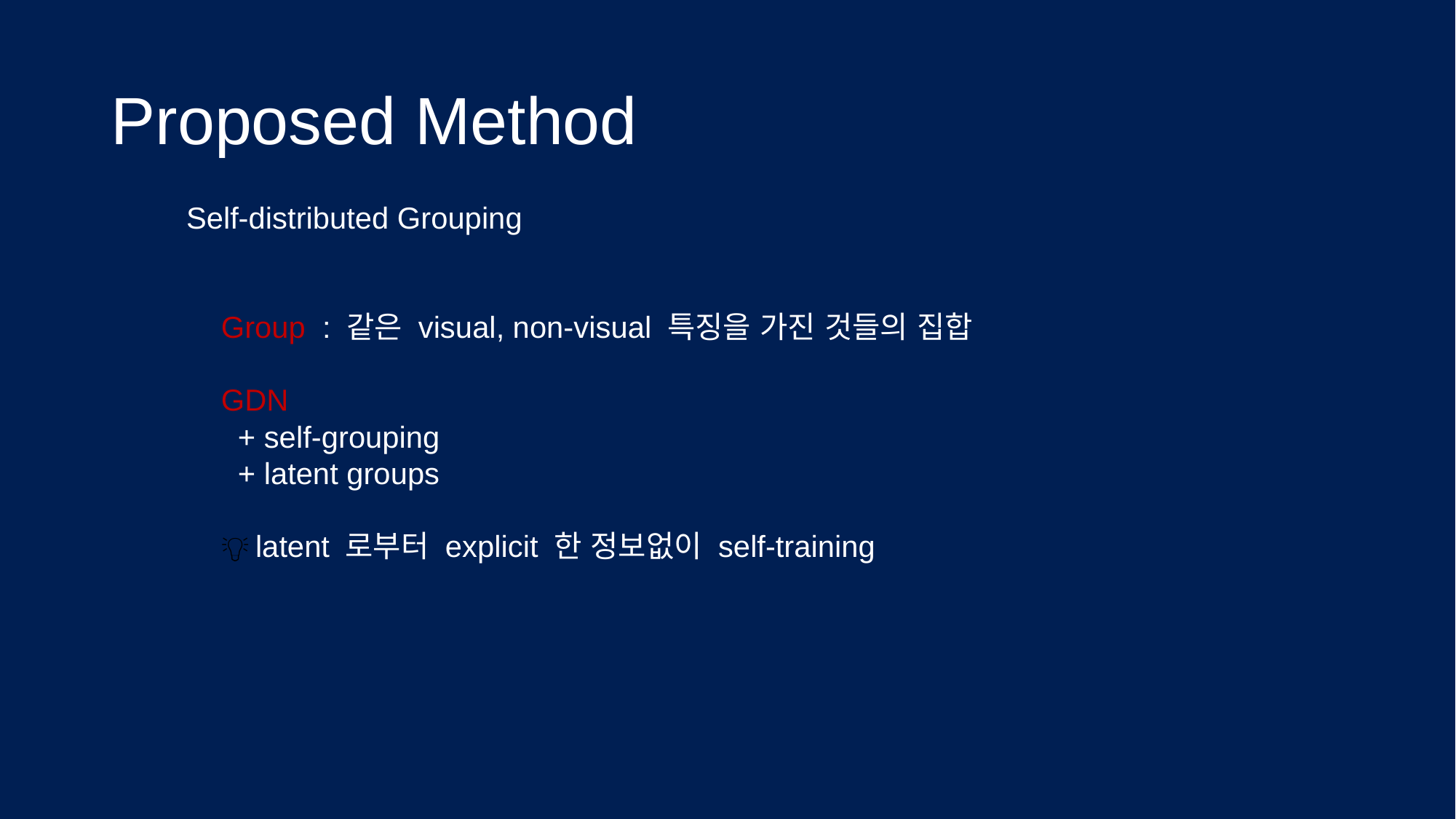

# Proposed Method
Self-distributed Grouping
Group  : 같은 visual, non-visual 특징을 가진 것들의 집합

GDN
  + self-grouping
  + latent groups

💡 latent 로부터 explicit 한 정보없이 self-training